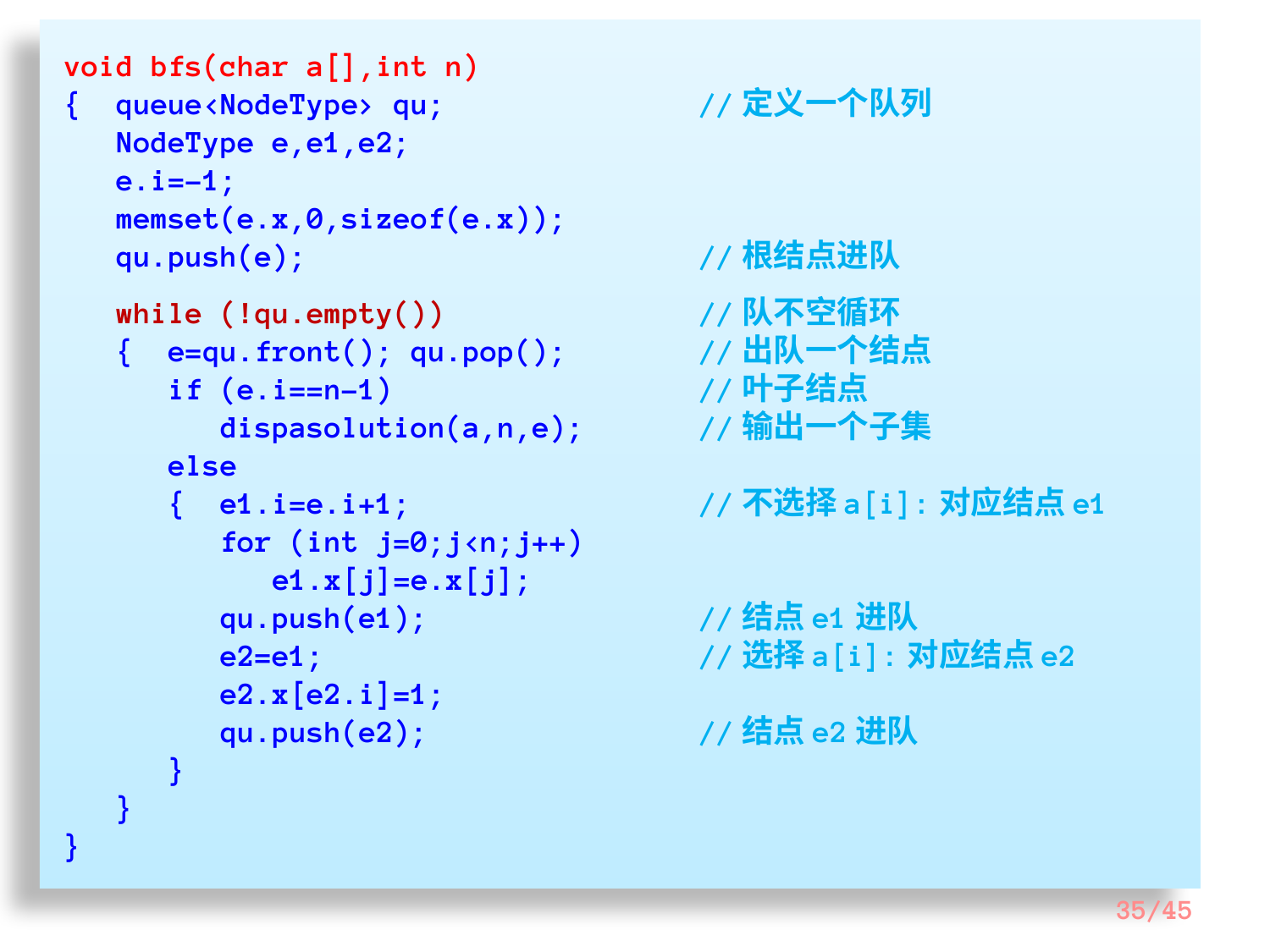

void bfs(char a[],int n)
{  queue<NodeType> qu;		//定义一个队列
   NodeType e,e1,e2;
   e.i=-1;
   memset(e.x,0,sizeof(e.x));
   qu.push(e);				//根结点进队
   while (!qu.empty())		//队不空循环
   {  e=qu.front(); qu.pop();		//出队一个结点
      if (e.i==n-1)			//叶子结点
         dispasolution(a,n,e);	//输出一个子集
      else
      {  e1.i=e.i+1;			//不选择a[i]:对应结点e1
         for (int j=0;j<n;j++)
            e1.x[j]=e.x[j];
         qu.push(e1);			//结点e1进队
         e2=e1;			//选择a[i]:对应结点e2
         e2.x[e2.i]=1;
         qu.push(e2);			//结点e2进队
      }
   }
}
35/45